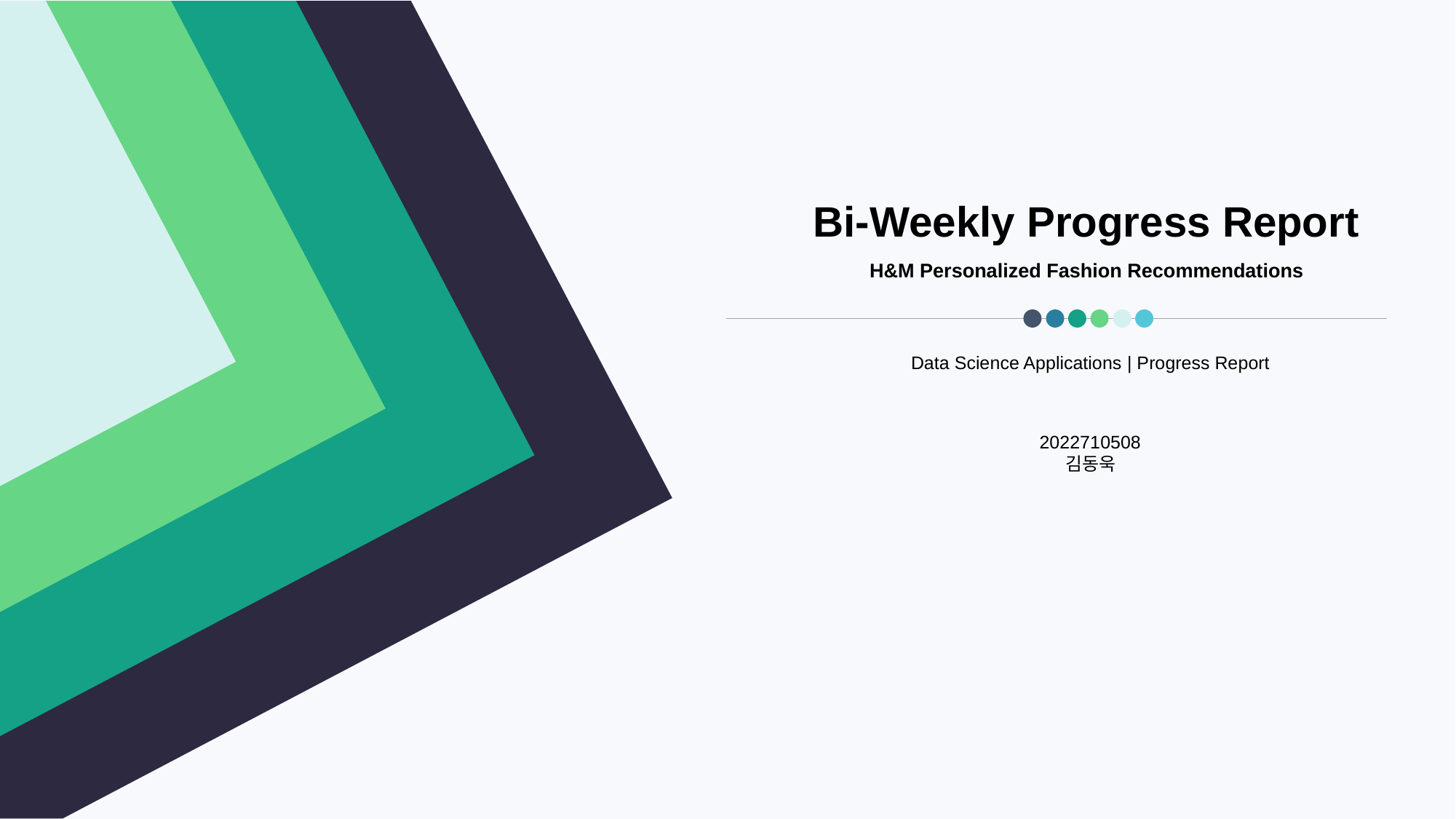

Bi-Weekly Progress Report
H&M Personalized Fashion Recommendations

Data Science Applications | Progress Report
2022710508
김동욱